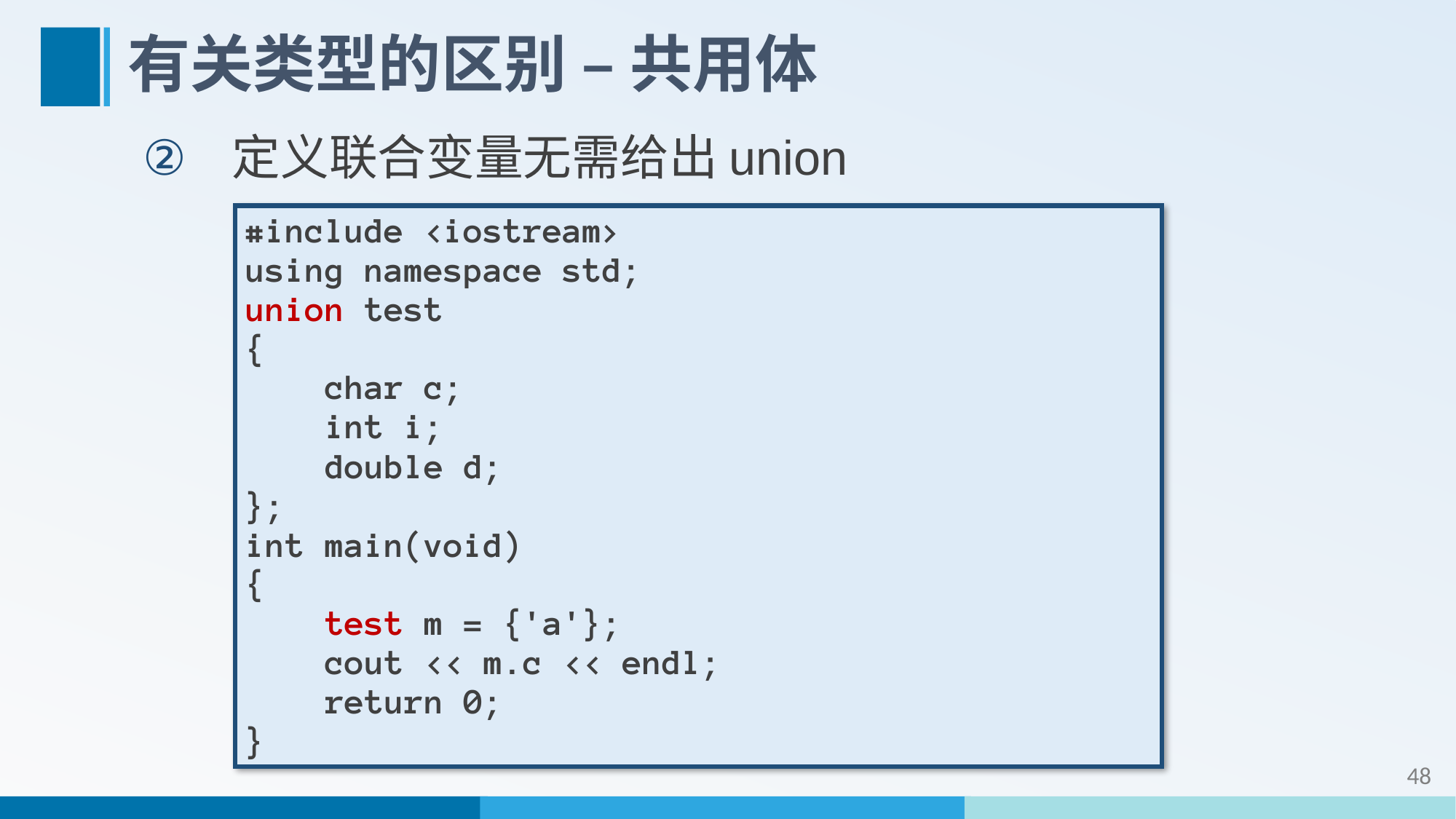

# 有关类型的区别 – 共用体
定义联合变量无需给出union
#include <iostream>
using namespace std;
union test
{
    char c;
    int i;
    double d;
};
int main(void)
{
    test m = {'a'};
    cout << m.c << endl;
    return 0;
}